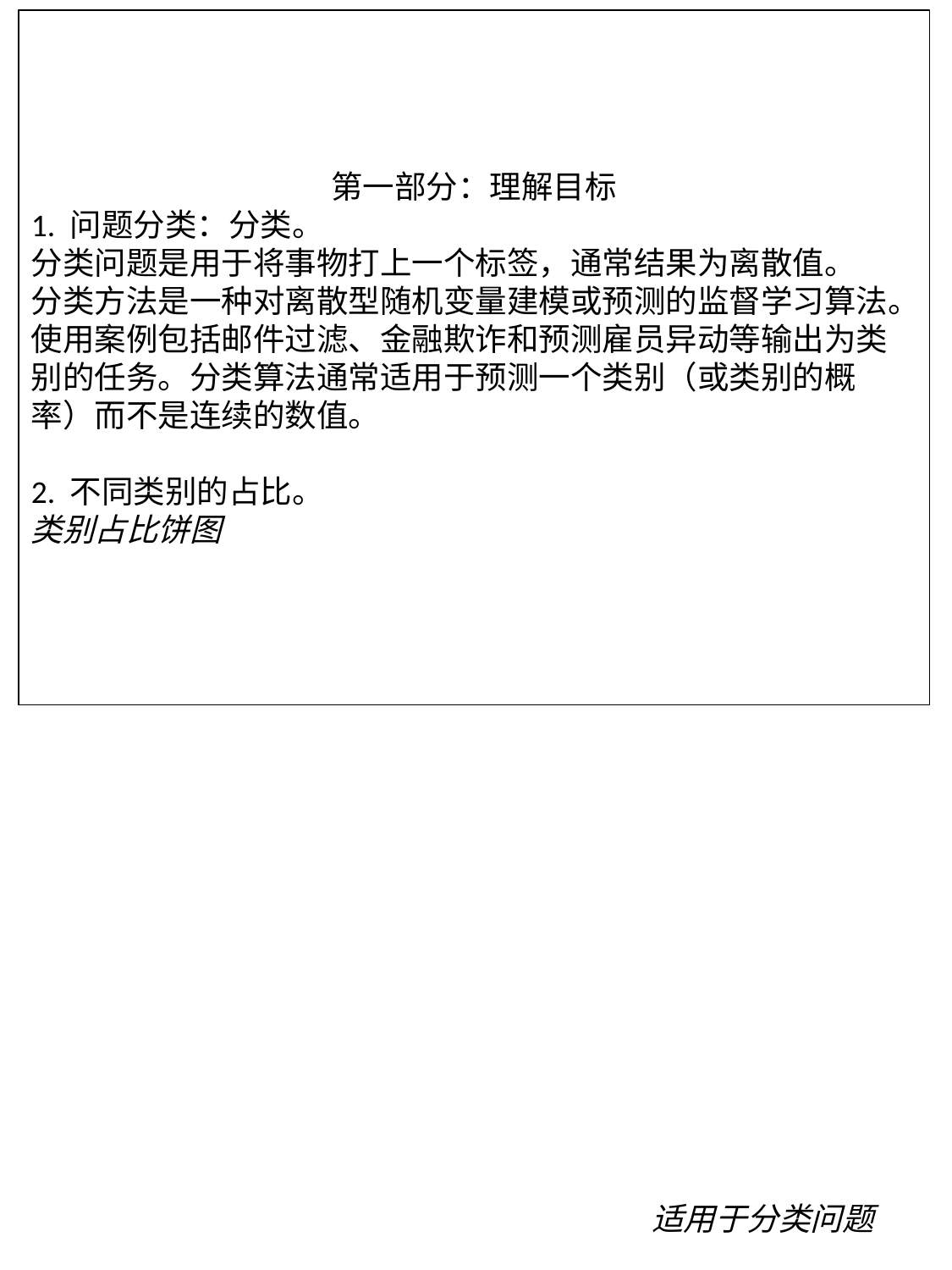

第一部分：理解目标
1. 问题分类：分类。
分类问题是用于将事物打上一个标签，通常结果为离散值。
分类方法是一种对离散型随机变量建模或预测的监督学习算法。使用案例包括邮件过滤、金融欺诈和预测雇员异动等输出为类别的任务。分类算法通常适用于预测一个类别（或类别的概率）而不是连续的数值。

2. 不同类别的占比。
类别占比饼图
适用于分类问题